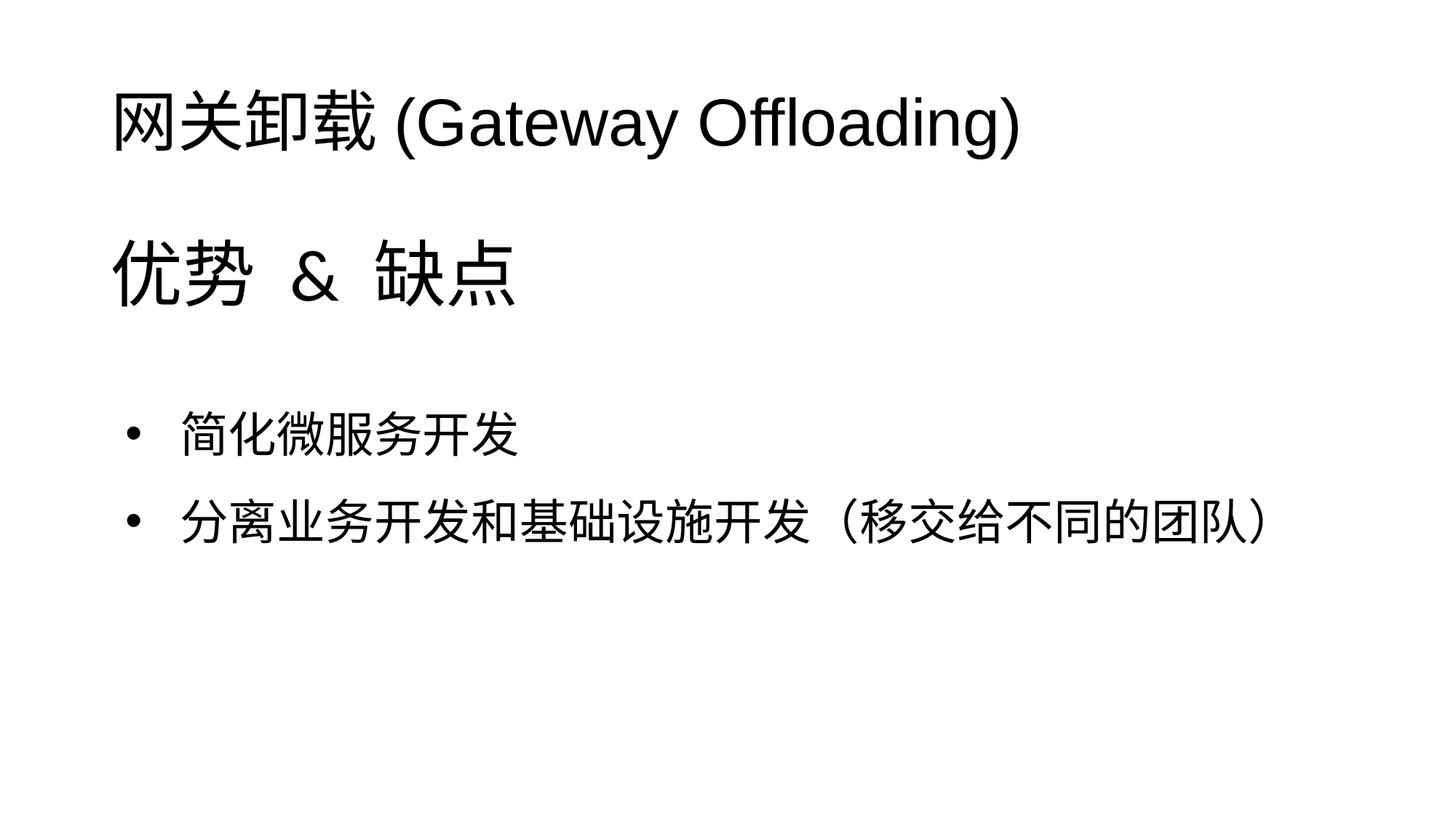

# 网关卸载(Gateway Offloading)
优势 & 缺点
简化微服务开发
分离业务开发和基础设施开发（移交给不同的团队）